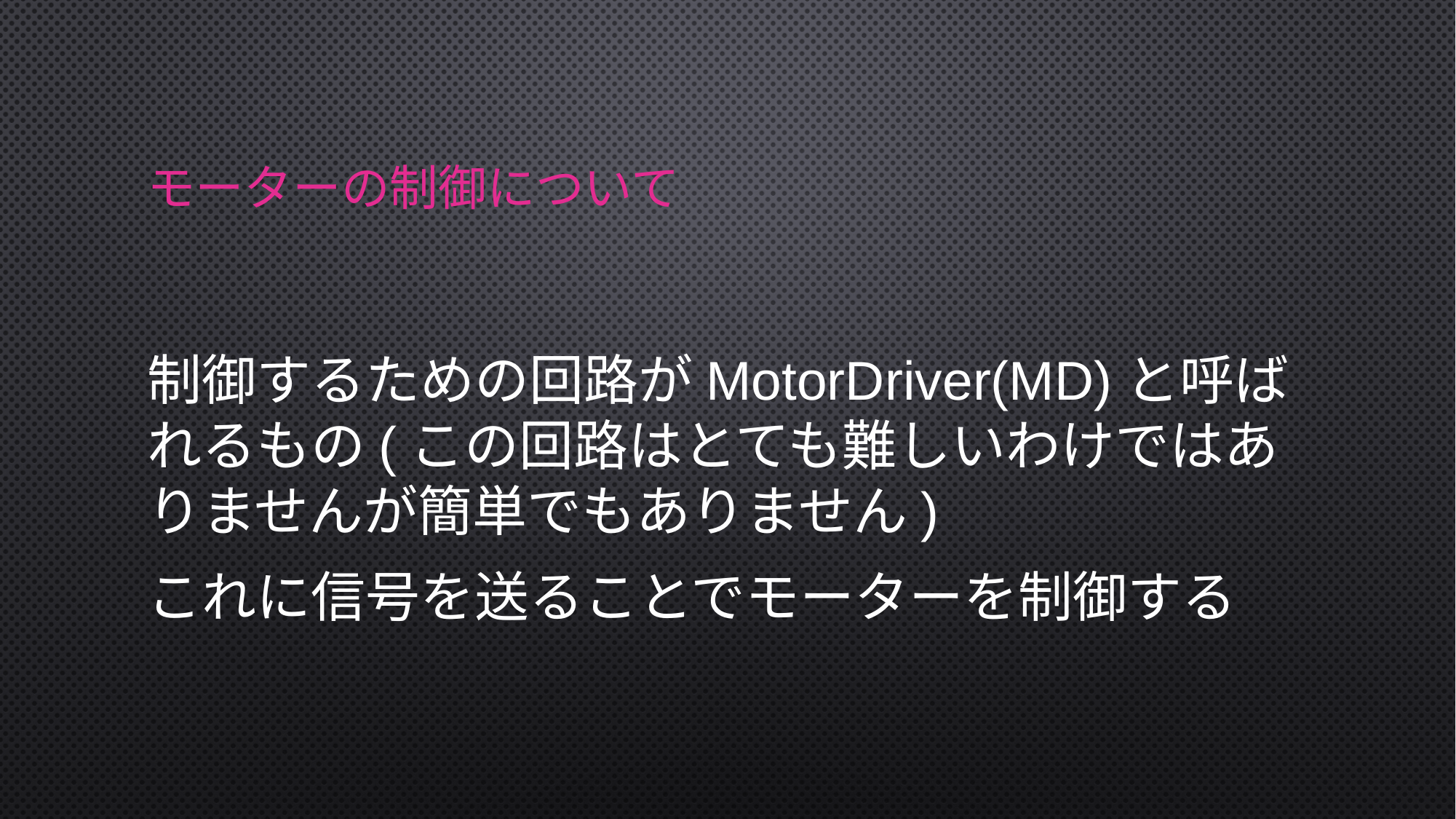

# モーターの制御について
制御するための回路がMotorDriver(MD)と呼ばれるもの(この回路はとても難しいわけではありませんが簡単でもありません)
これに信号を送ることでモーターを制御する